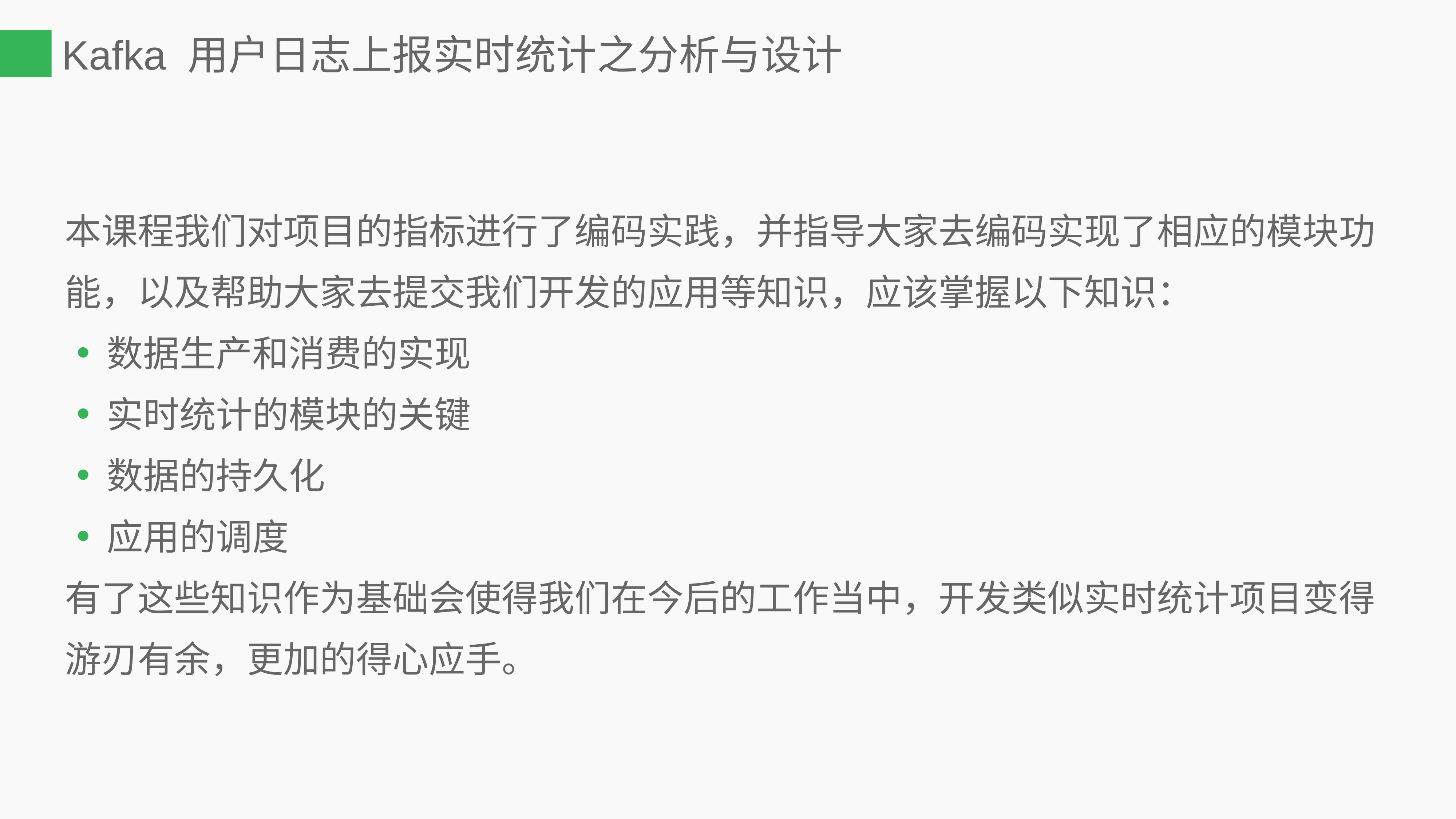

# Kafka 用户日志上报实时统计之分析与设计
本课程我们对项目的指标进行了编码实践，并指导大家去编码实现了相应的模块功能，以及帮助大家去提交我们开发的应用等知识，应该掌握以下知识：
数据生产和消费的实现
实时统计的模块的关键
数据的持久化
应用的调度
有了这些知识作为基础会使得我们在今后的工作当中，开发类似实时统计项目变得游刃有余，更加的得心应手。